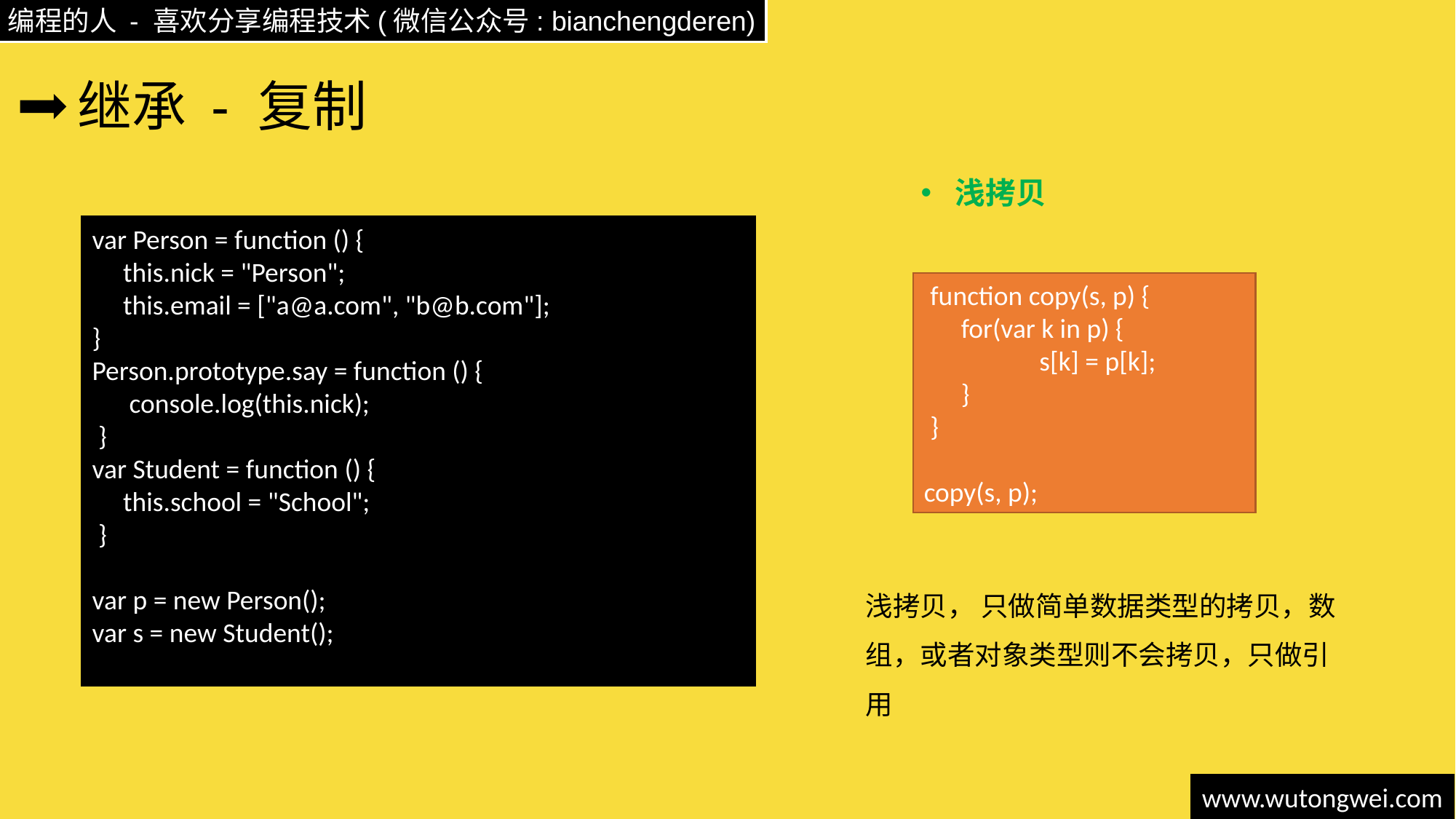

# 继承 - 复制
浅拷贝
var Person = function () {
     this.nick = "Person";
     this.email = ["a@a.com", "b@b.com"];
}
Person.prototype.say = function () {
      console.log(this.nick);
 }
var Student = function () {
     this.school = "School";
 }

var p = new Person();
var s = new Student();

 function copy(s, p) {
      for(var k in p) {
	 s[k] = p[k];
      }
 }

copy(s, p);
浅拷贝， 只做简单数据类型的拷贝，数组，或者对象类型则不会拷贝，只做引用